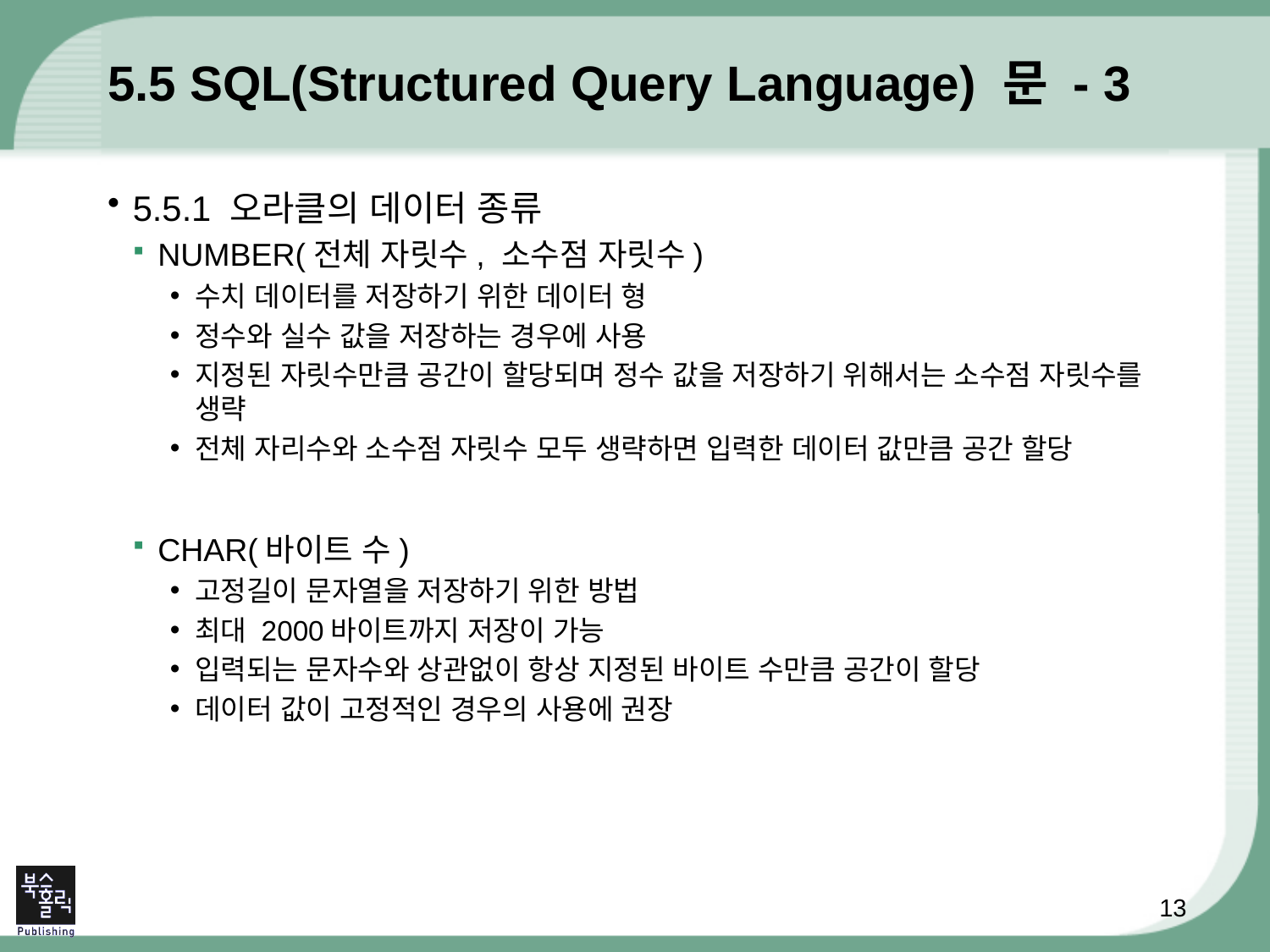

# 5.5 SQL(Structured Query Language) 문 - 3
5.5.1 오라클의 데이터 종류
NUMBER(전체 자릿수, 소수점 자릿수)
수치 데이터를 저장하기 위한 데이터 형
정수와 실수 값을 저장하는 경우에 사용
지정된 자릿수만큼 공간이 할당되며 정수 값을 저장하기 위해서는 소수점 자릿수를 생략
전체 자리수와 소수점 자릿수 모두 생략하면 입력한 데이터 값만큼 공간 할당

CHAR(바이트 수)
고정길이 문자열을 저장하기 위한 방법
최대 2000바이트까지 저장이 가능
입력되는 문자수와 상관없이 항상 지정된 바이트 수만큼 공간이 할당
데이터 값이 고정적인 경우의 사용에 권장

13